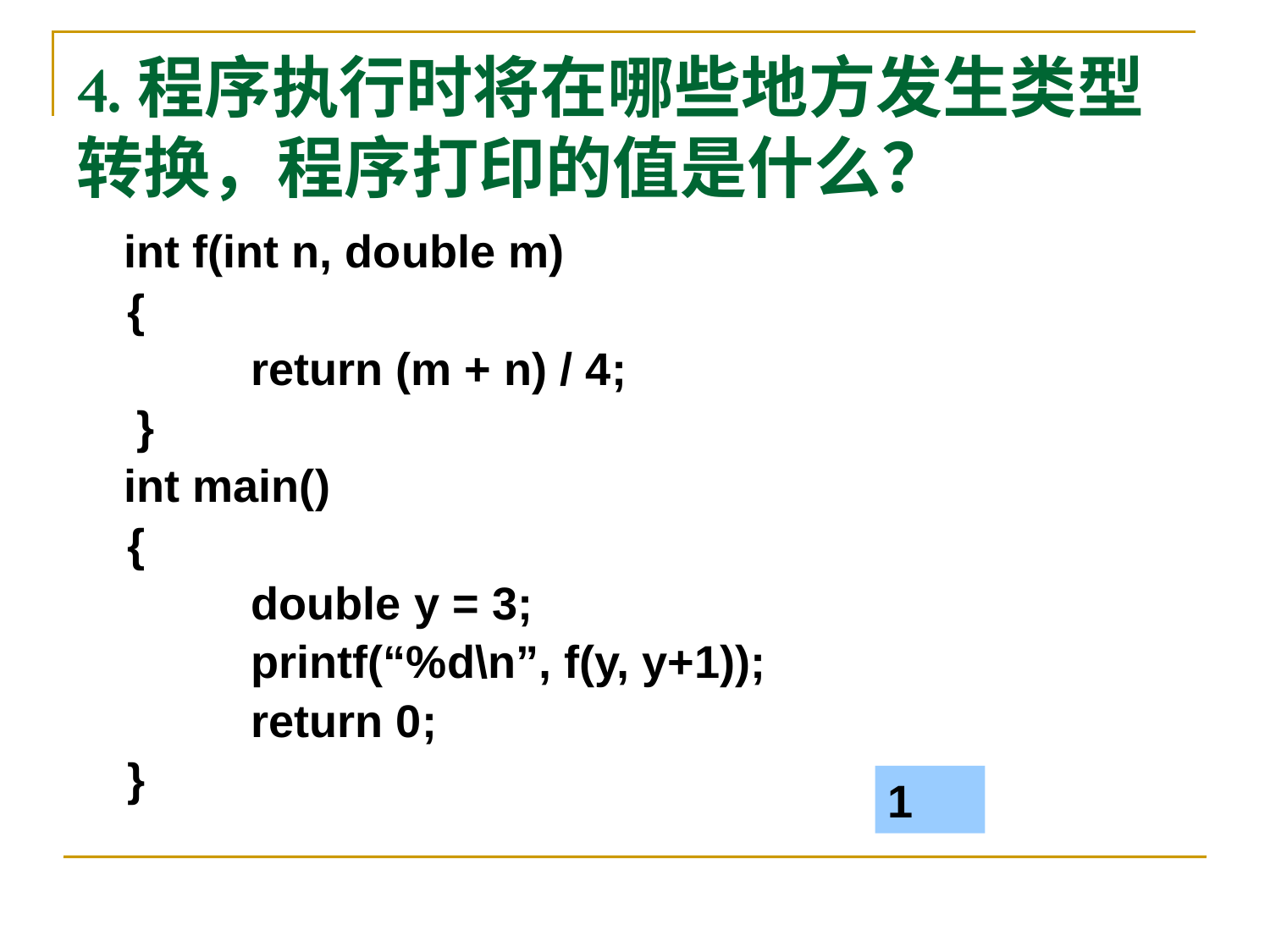

# 4.程序执行时将在哪些地方发生类型转换，程序打印的值是什么？
	int f(int n, double m)
    {
		return (m + n) / 4;
	 }
	int main()
    {
		double y = 3;
		printf(“%d\n”, f(y, y+1));
		return 0;
    }
1